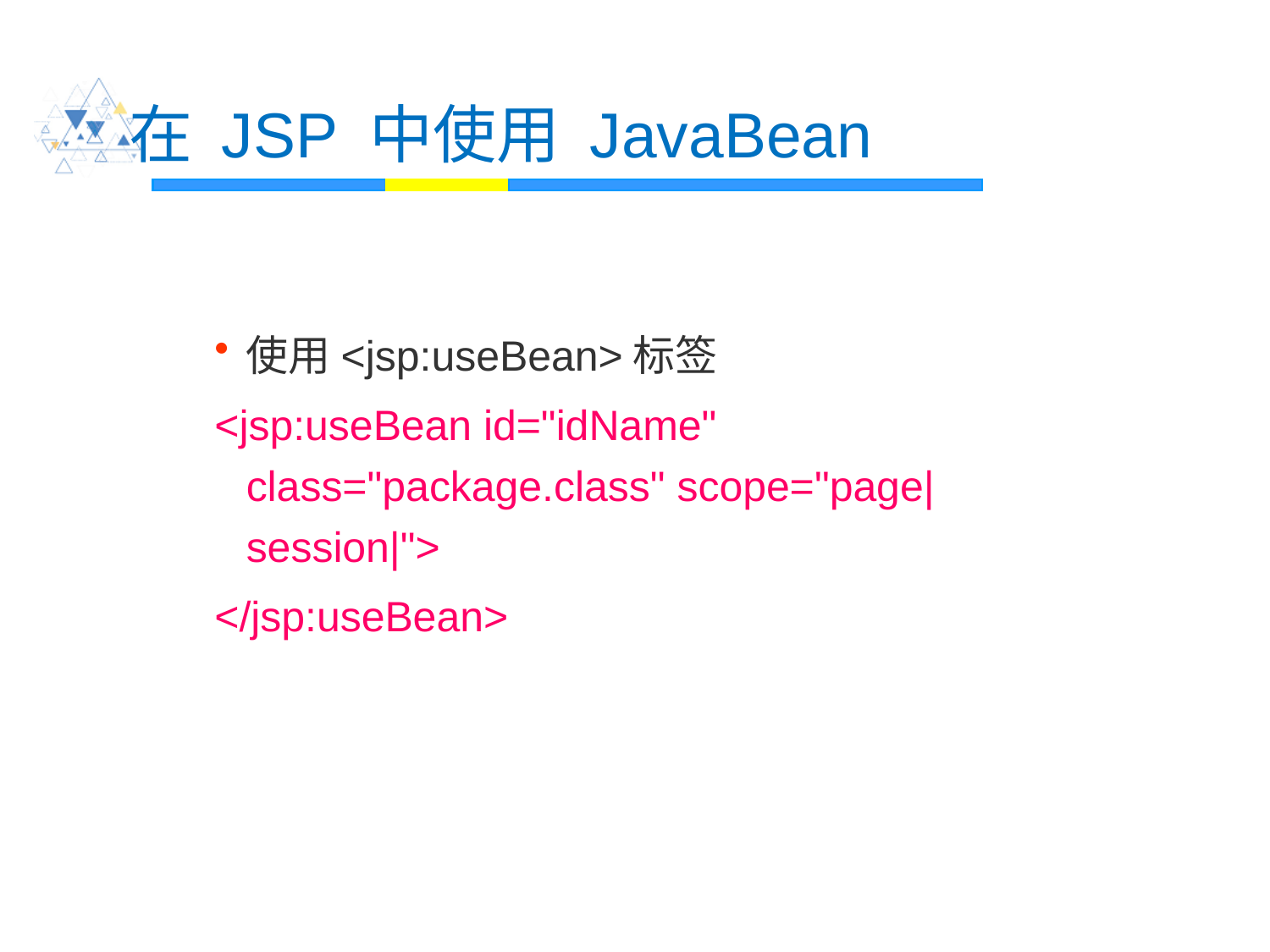

# 在 JSP 中使用 JavaBean

使用<jsp:useBean>标签
<jsp:useBean id="idName" class="package.class" scope="page|session|">
</jsp:useBean>